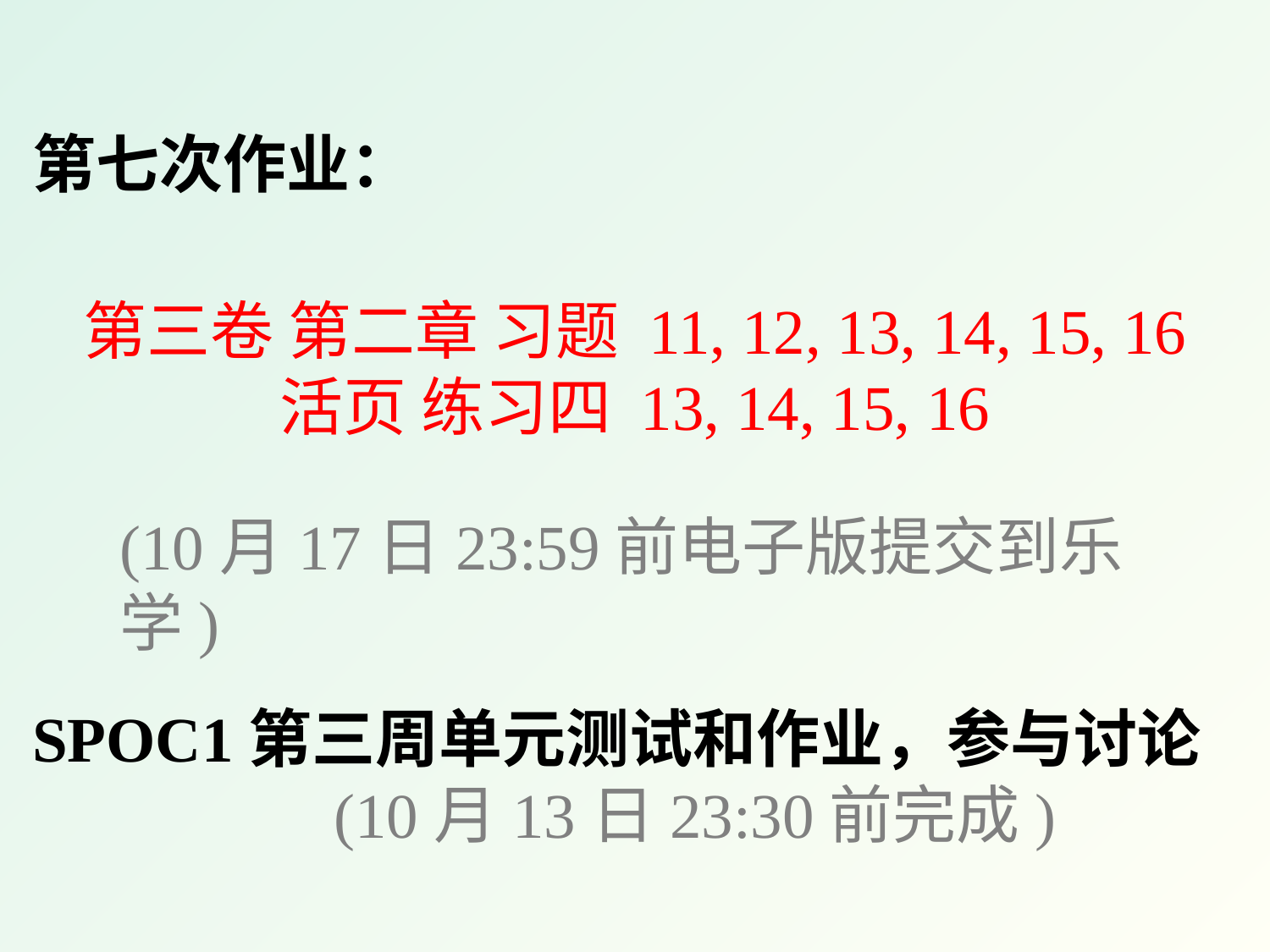

第七次作业：
第三卷 第二章 习题 11, 12, 13, 14, 15, 16
活页 练习四 13, 14, 15, 16
(10月17日23:59前电子版提交到乐学)
SPOC1第三周单元测试和作业，参与讨论
                   (10月13日23:30前完成)